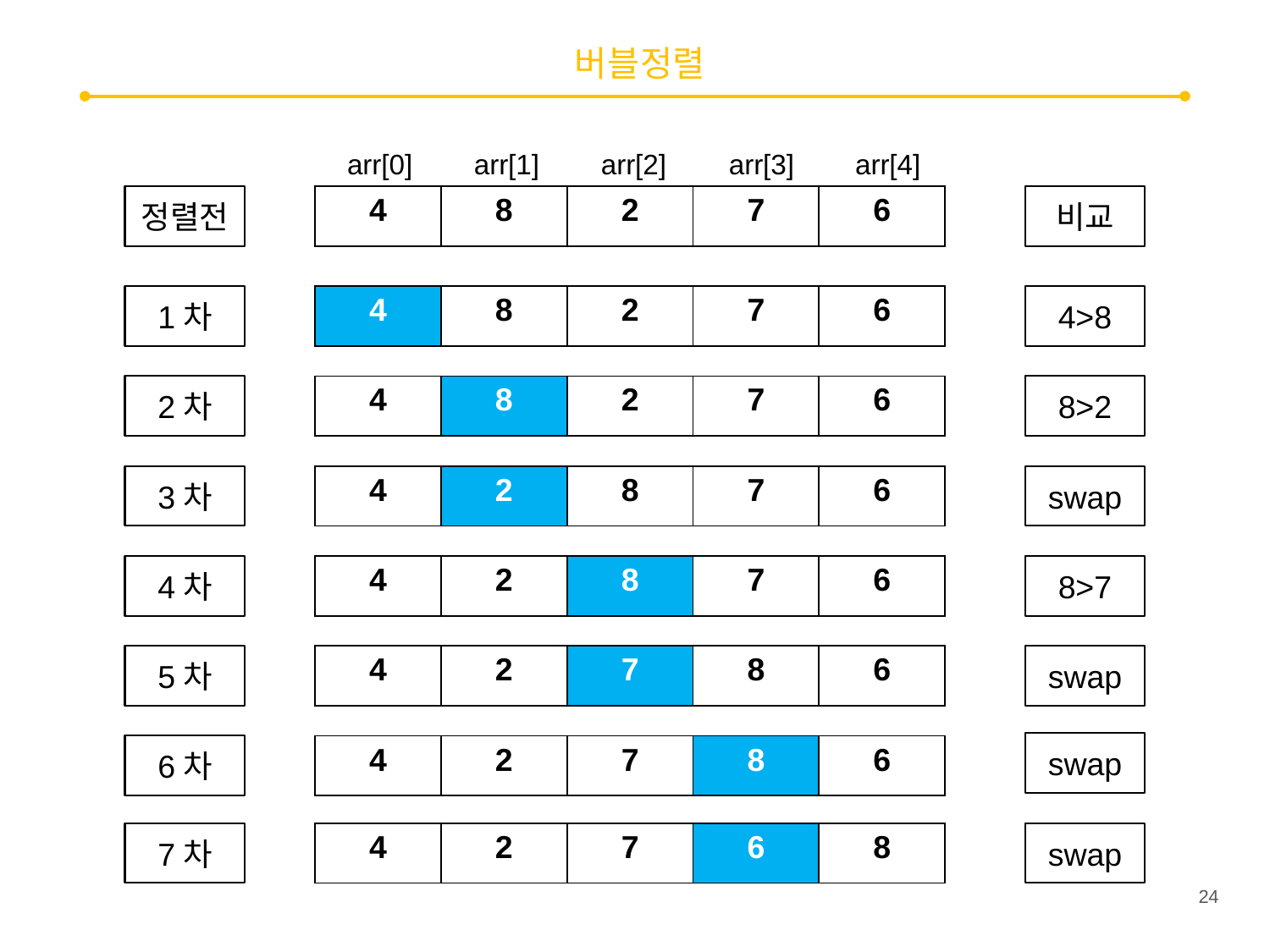

# 버블정렬
arr[0]
arr[1]
arr[2]
arr[3]
arr[4]
정렬전
| 4 | 8 | 2 | 7 | 6 |
| --- | --- | --- | --- | --- |
비교
1차
| 4 | 8 | 2 | 7 | 6 |
| --- | --- | --- | --- | --- |
4>8
2차
| 4 | 8 | 2 | 7 | 6 |
| --- | --- | --- | --- | --- |
8>2
3차
| 4 | 2 | 8 | 7 | 6 |
| --- | --- | --- | --- | --- |
swap
8>7
4차
| 4 | 2 | 8 | 7 | 6 |
| --- | --- | --- | --- | --- |
5차
| 4 | 2 | 7 | 8 | 6 |
| --- | --- | --- | --- | --- |
swap
swap
6차
| 4 | 2 | 7 | 8 | 6 |
| --- | --- | --- | --- | --- |
7차
| 4 | 2 | 7 | 6 | 8 |
| --- | --- | --- | --- | --- |
swap